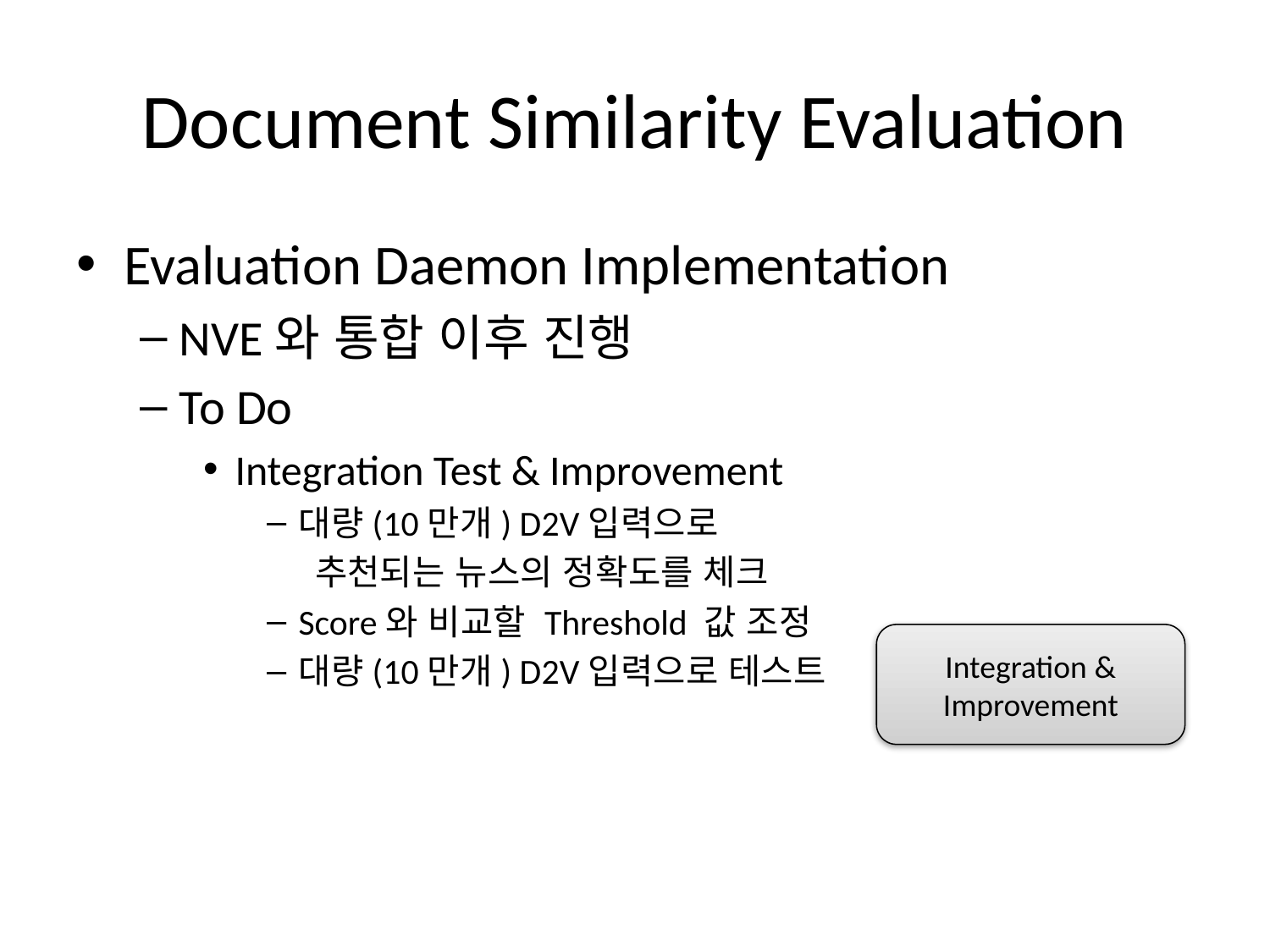

# Document Similarity Evaluation
Evaluation Daemon Implementation
NVE와 통합 이후 진행
To Do
Integration Test & Improvement
대량(10만개) D2V입력으로
    추천되는 뉴스의 정확도를 체크
Score와 비교할 Threshold 값 조정
대량(10만개) D2V입력으로 테스트

Integration & Improvement